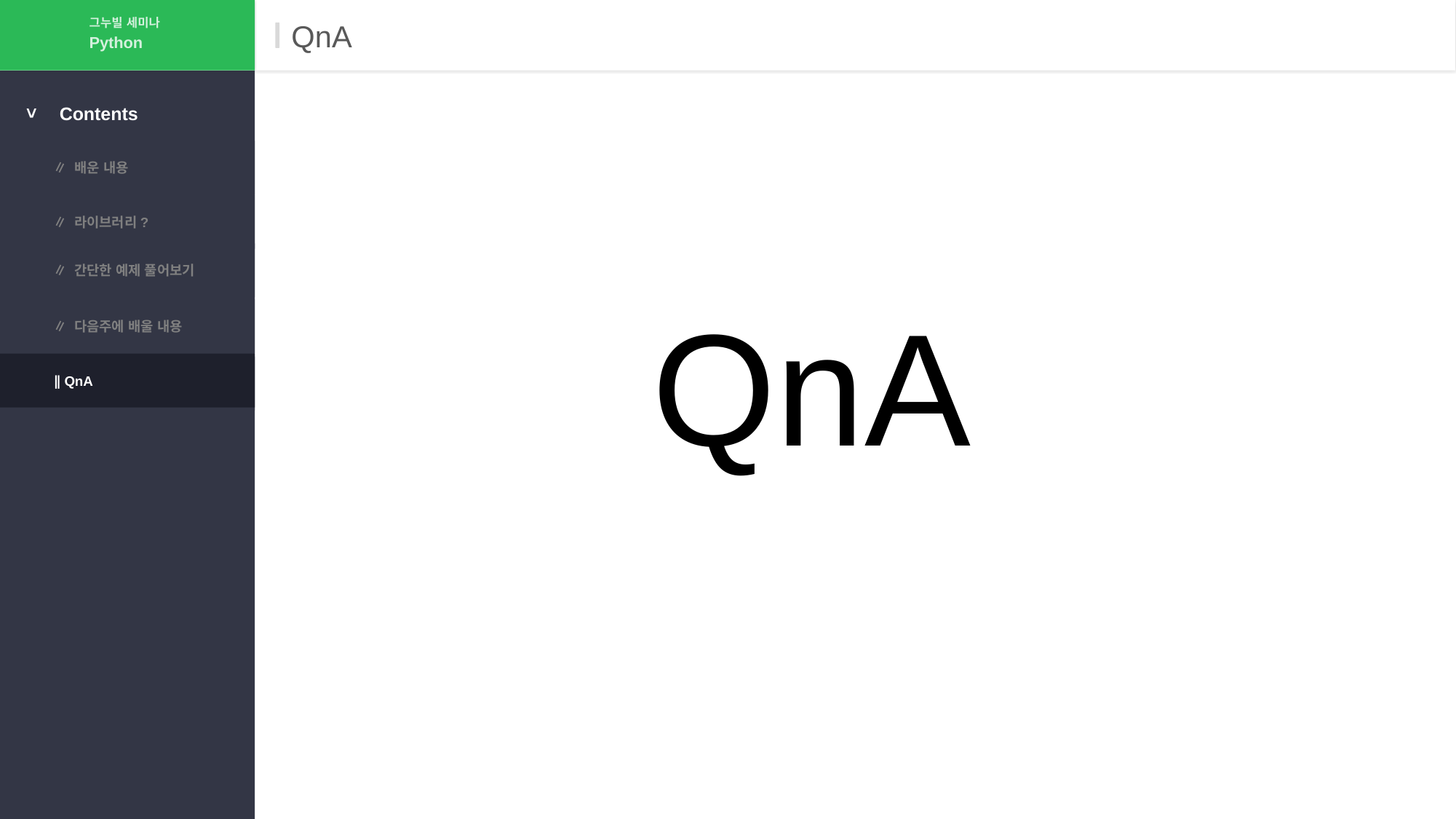

그누빌 세미나
# QnA
Python
>
Contents
∥ 배운 내용
∥ 라이브러리?
∥ 간단한 예제 풀어보기
QnA
∥ 다음주에 배울 내용
∥ QnA
∥ Q&A